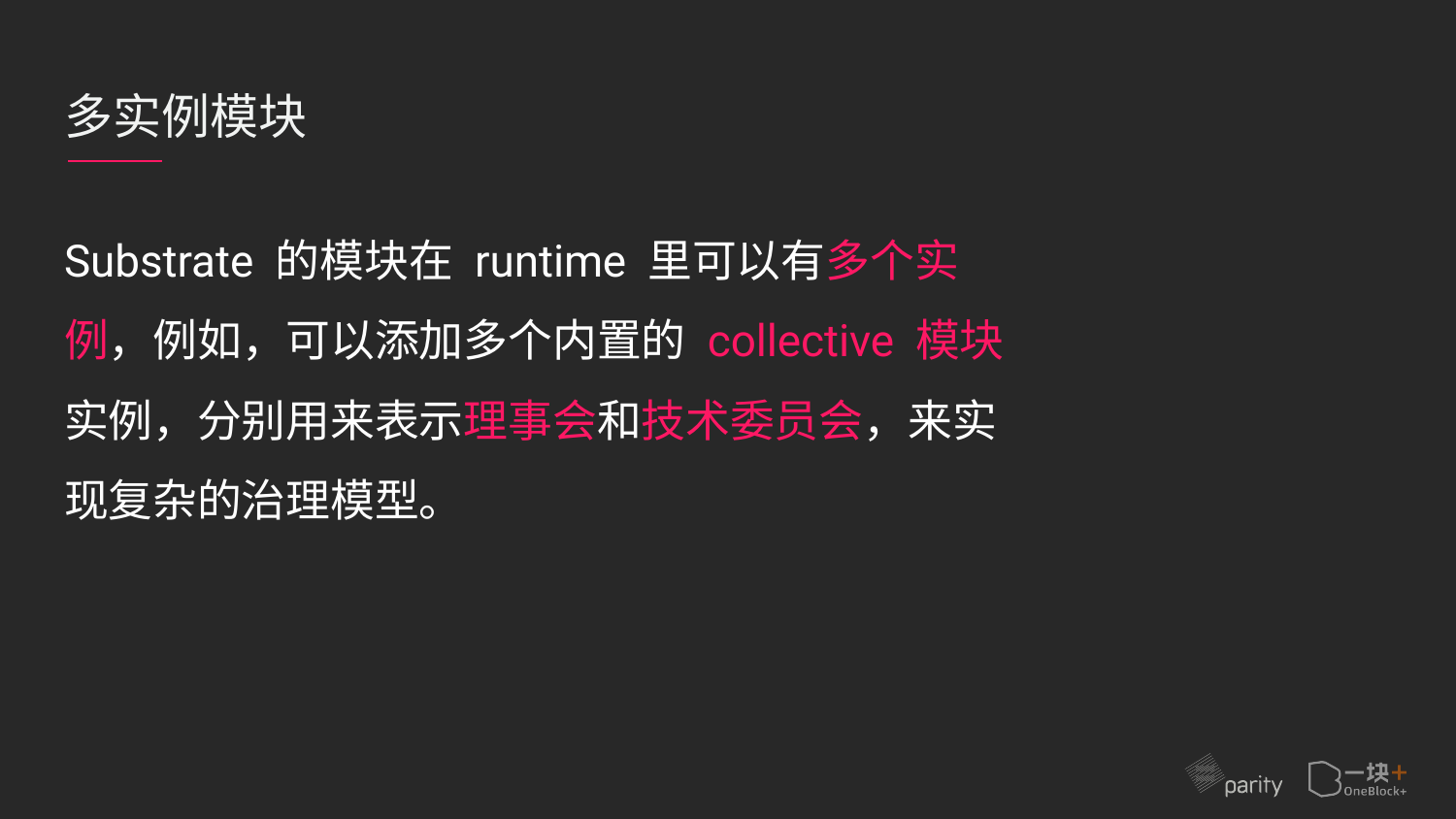

# 多实例模块
Substrate 的模块在 runtime 里可以有多个实例，例如，可以添加多个内置的 collective 模块实例，分别用来表示理事会和技术委员会，来实现复杂的治理模型。